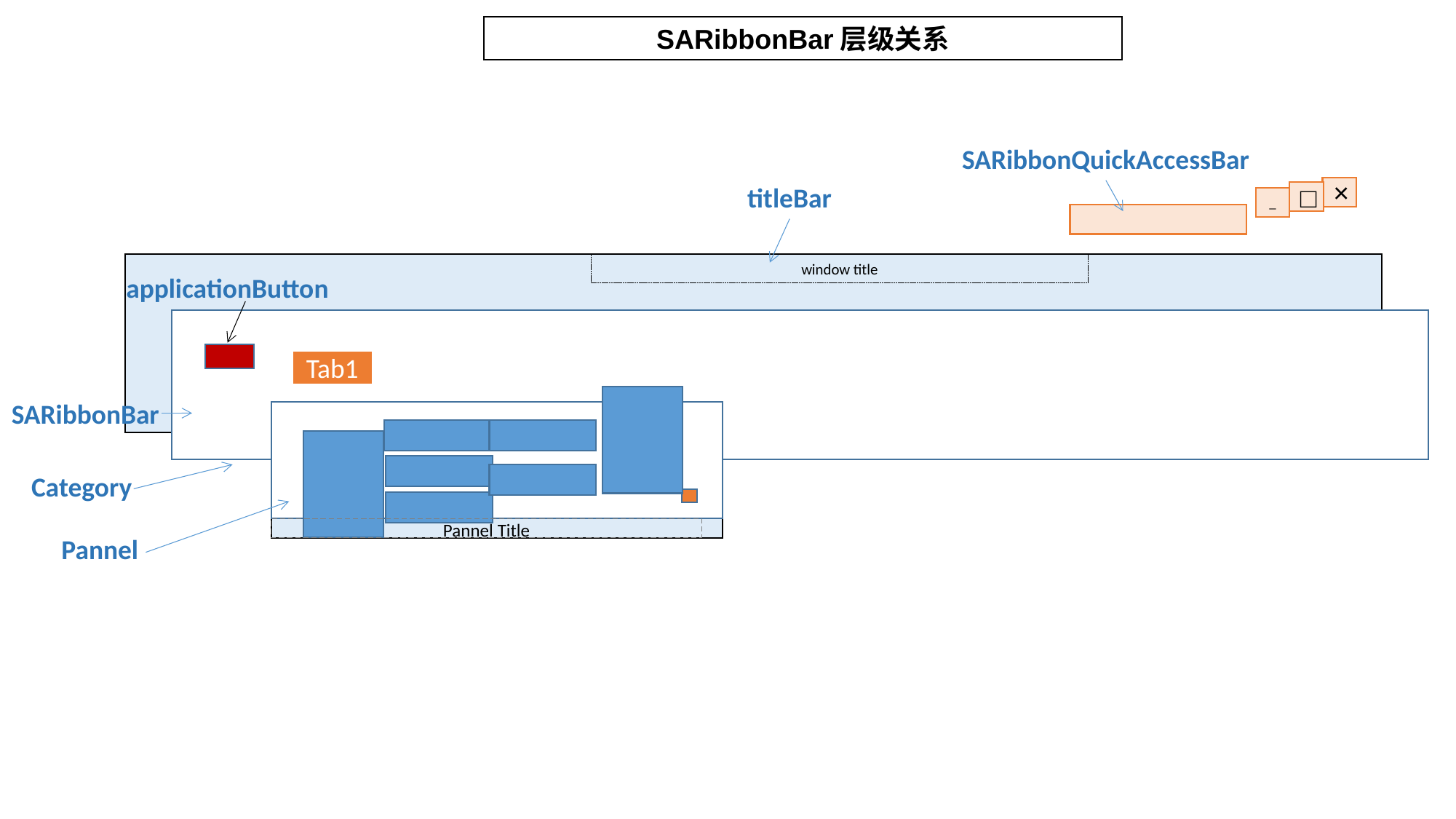

SARibbonBar层级关系
SARibbonQuickAccessBar
titleBar
×
□
_

window title

applicationButton

Tab1

Pannel Title
SARibbonBar
Category
Pannel